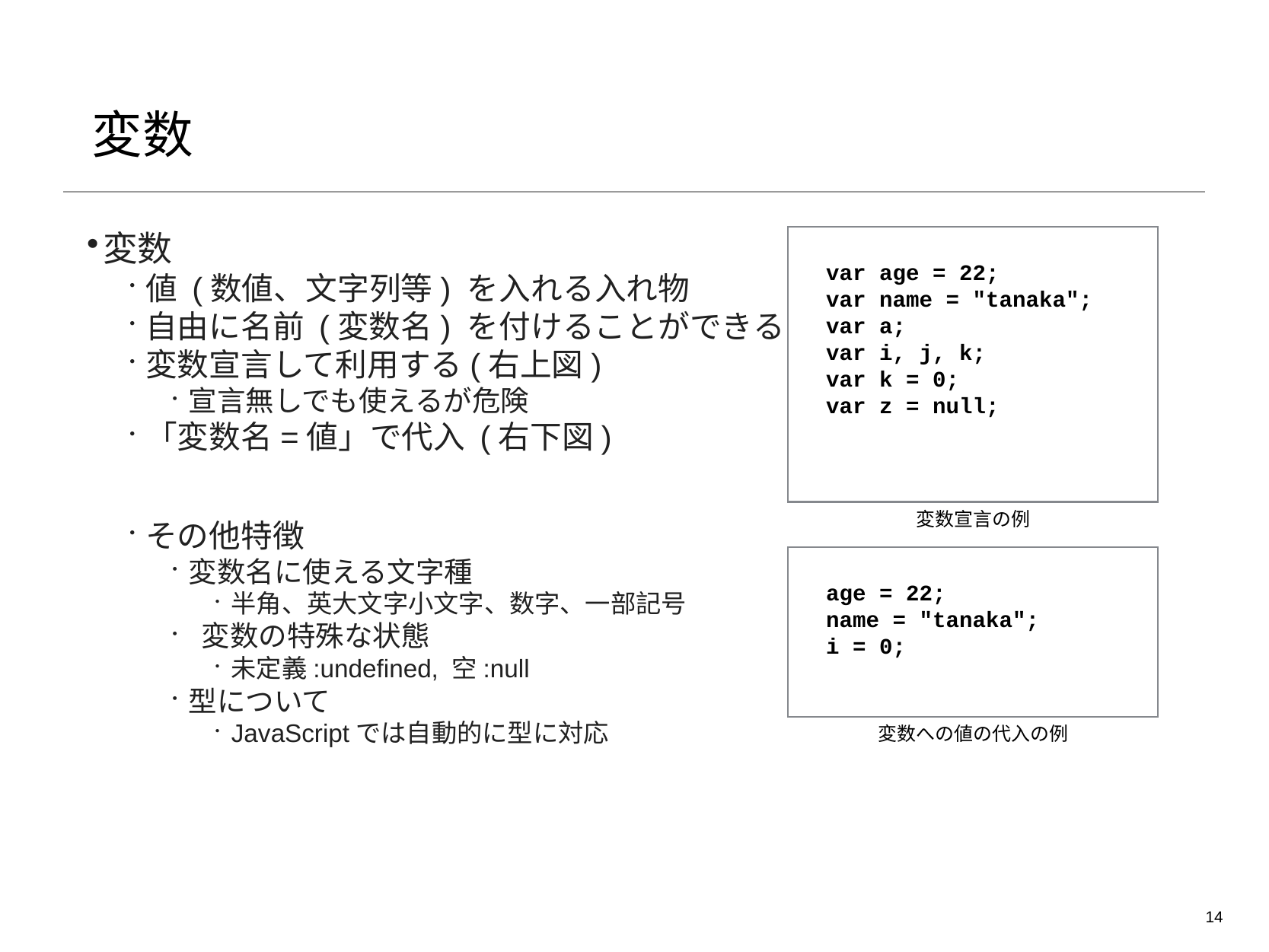

# 変数
変数
値 (数値、文字列等) を入れる入れ物
自由に名前 (変数名) を付けることができる
変数宣言して利用する(右上図)
宣言無しでも使えるが危険
「変数名=値」で代入 (右下図)

その他特徴
変数名に使える文字種
半角、英大文字小文字、数字、一部記号
 変数の特殊な状態
未定義:undefined, 空:null
型について
JavaScriptでは自動的に型に対応

var age = 22;
var name = "tanaka";
var a;
var i, j, k;
var k = 0;
var z = null;
変数宣言の例

age = 22;
name = "tanaka";
i = 0;
変数への値の代入の例
14